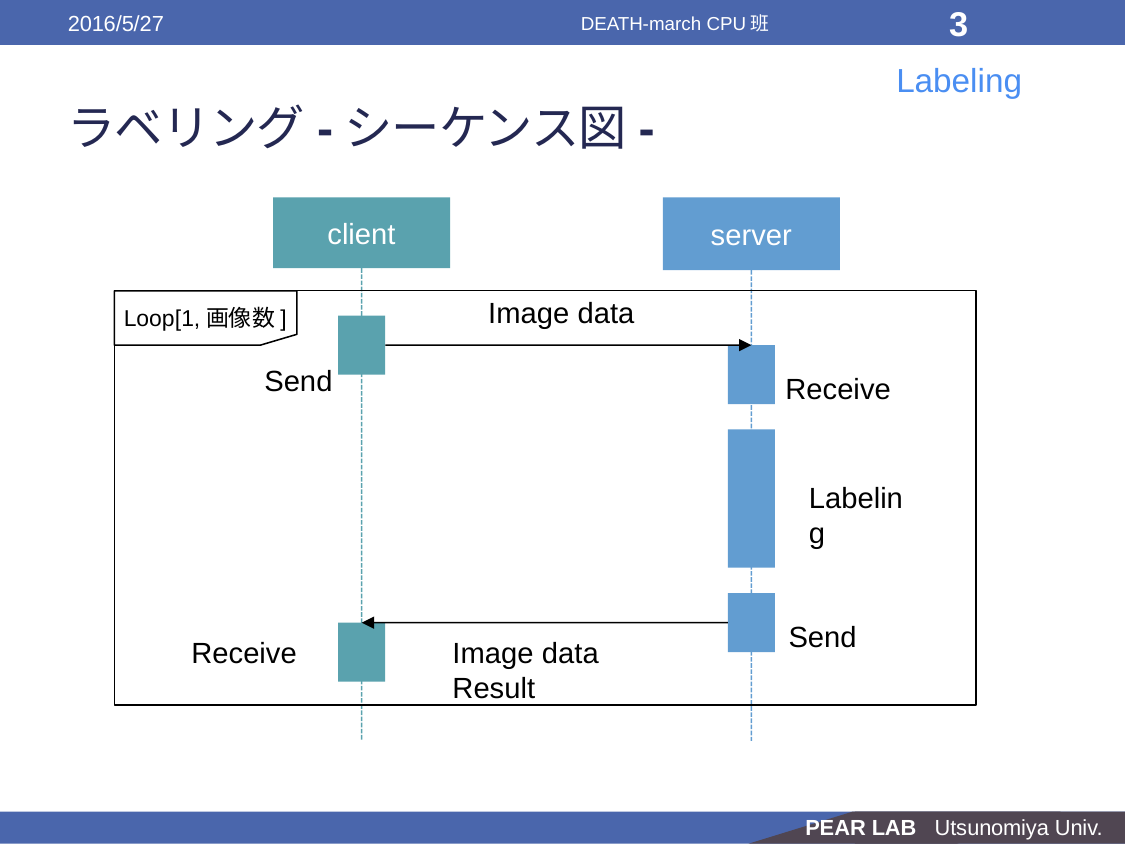

2016/5/27
DEATH-march CPU班
3
Labeling
# ラベリング-シーケンス図-

server
client
Image data

Loop[1,画像数]

Send
Receive

Labeling

Send

Receive
Image data Result